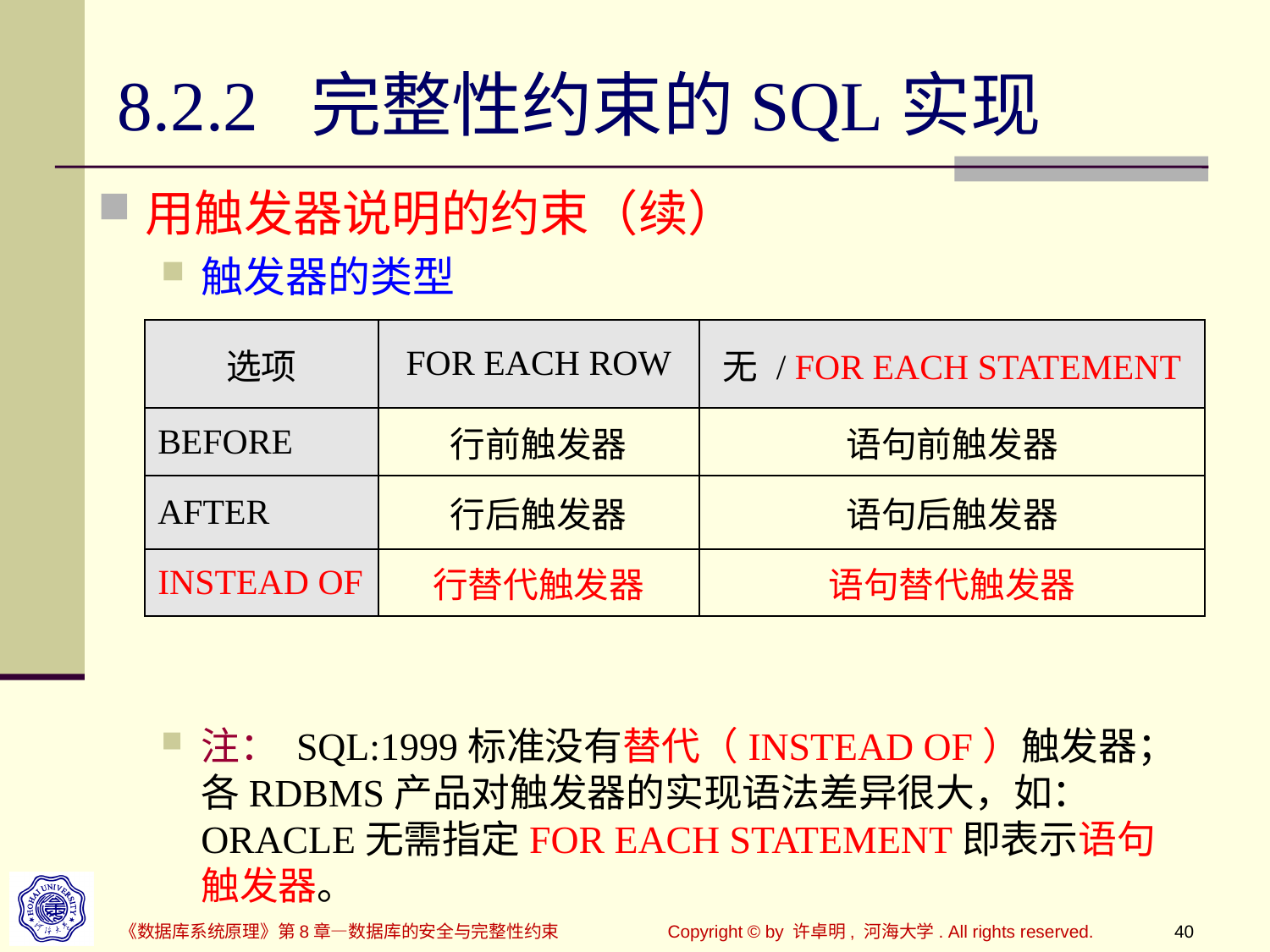

# 8.2.2  完整性约束的SQL实现
用触发器说明的约束（续）
触发器的类型

注： SQL:1999标准没有替代（INSTEAD OF）触发器；
各RDBMS产品对触发器的实现语法差异很大，如：ORACLE无需指定FOR EACH STATEMENT即表示语句触发器。
| 选项 | FOR EACH ROW | 无 / FOR EACH STATEMENT |
| --- | --- | --- |
| BEFORE | 行前触发器 | 语句前触发器 |
| AFTER | 行后触发器 | 语句后触发器 |
| INSTEAD OF | 行替代触发器 | 语句替代触发器 |
《数据库系统原理》第8章—数据库的安全与完整性约束
Copyright © by 许卓明, 河海大学. All rights reserved.
40